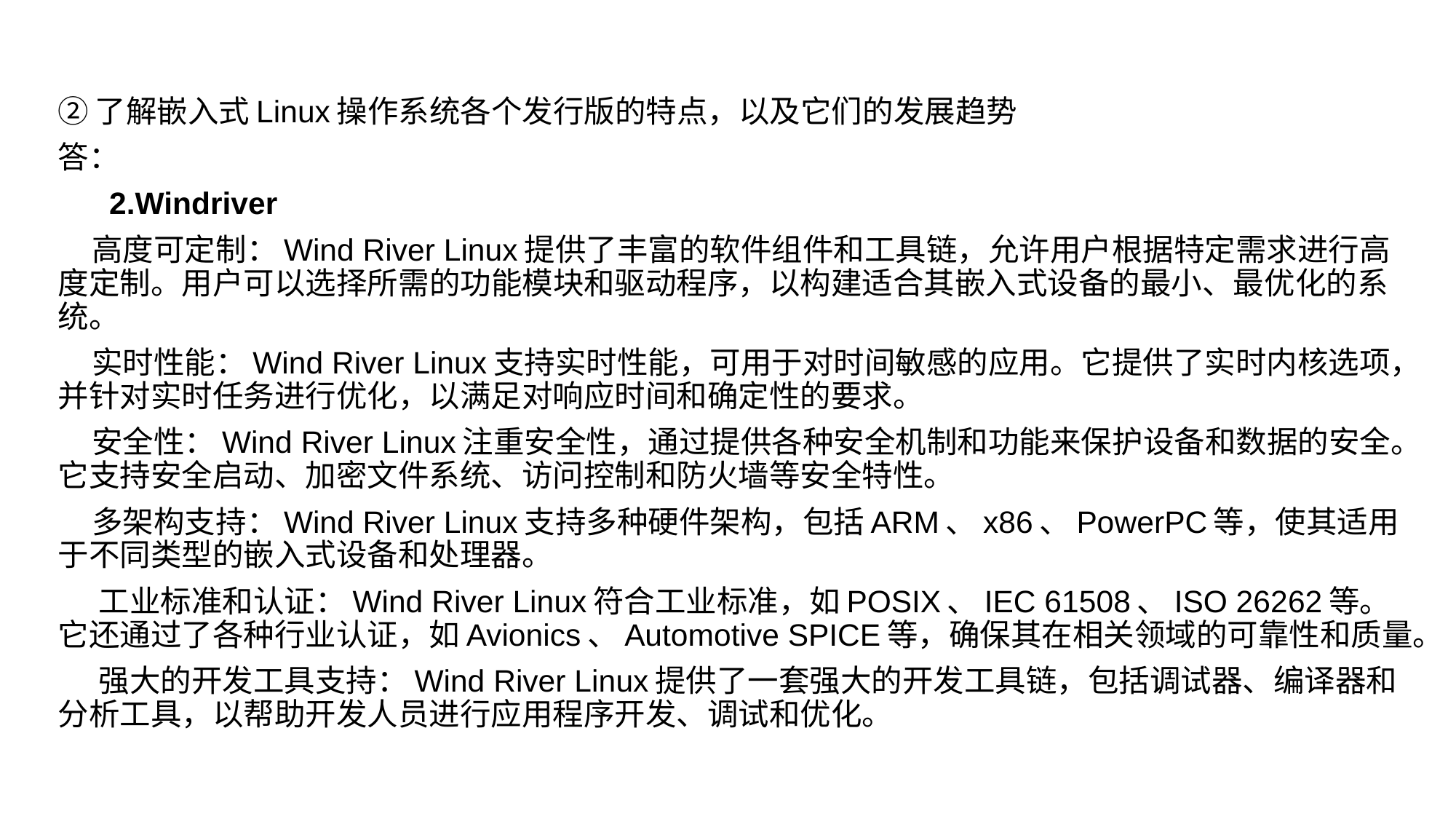

②了解嵌入式Linux操作系统各个发行版的特点，以及它们的发展趋势
答：
      2.Windriver
    高度可定制：Wind River Linux提供了丰富的软件组件和工具链，允许用户根据特定需求进行高度定制。用户可以选择所需的功能模块和驱动程序，以构建适合其嵌入式设备的最小、最优化的系统。
    实时性能：Wind River Linux支持实时性能，可用于对时间敏感的应用。它提供了实时内核选项，并针对实时任务进行优化，以满足对响应时间和确定性的要求。
    安全性：Wind River Linux注重安全性，通过提供各种安全机制和功能来保护设备和数据的安全。它支持安全启动、加密文件系统、访问控制和防火墙等安全特性。
    多架构支持：Wind River Linux支持多种硬件架构，包括ARM、x86、PowerPC等，使其适用于不同类型的嵌入式设备和处理器。
     工业标准和认证：Wind River Linux符合工业标准，如POSIX、IEC 61508、ISO 26262等。它还通过了各种行业认证，如Avionics、Automotive SPICE等，确保其在相关领域的可靠性和质量。
     强大的开发工具支持：Wind River Linux提供了一套强大的开发工具链，包括调试器、编译器和分析工具，以帮助开发人员进行应用程序开发、调试和优化。